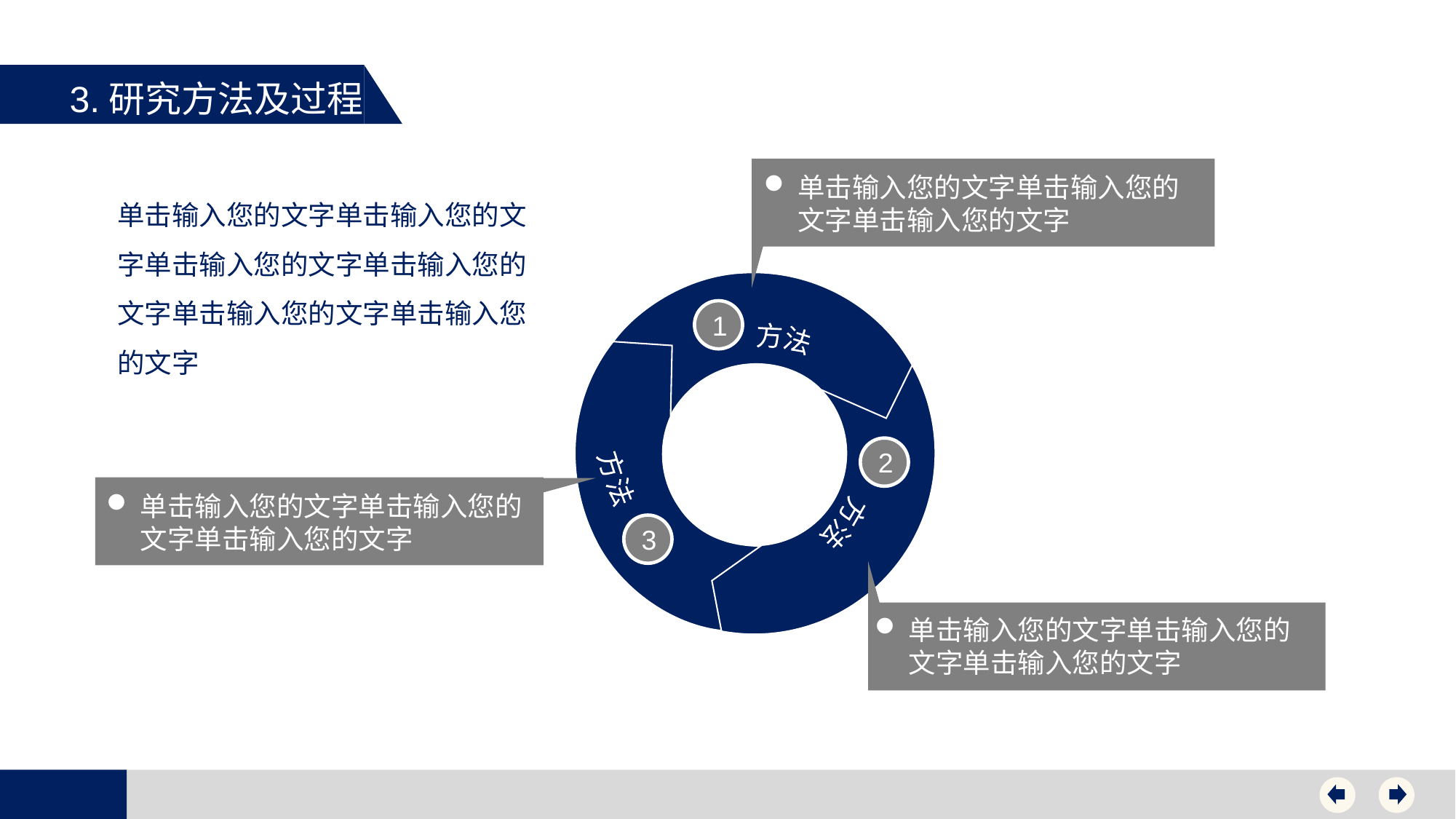

3.研究方法及过程

单击输入您的文字单击输入您的文字单击输入您的文字
单击输入您的文字单击输入您的文字单击输入您的文字单击输入您的文字单击输入您的文字单击输入您的文字

方法
方法
方法
1
2
3

单击输入您的文字单击输入您的文字单击输入您的文字

单击输入您的文字单击输入您的文字单击输入您的文字